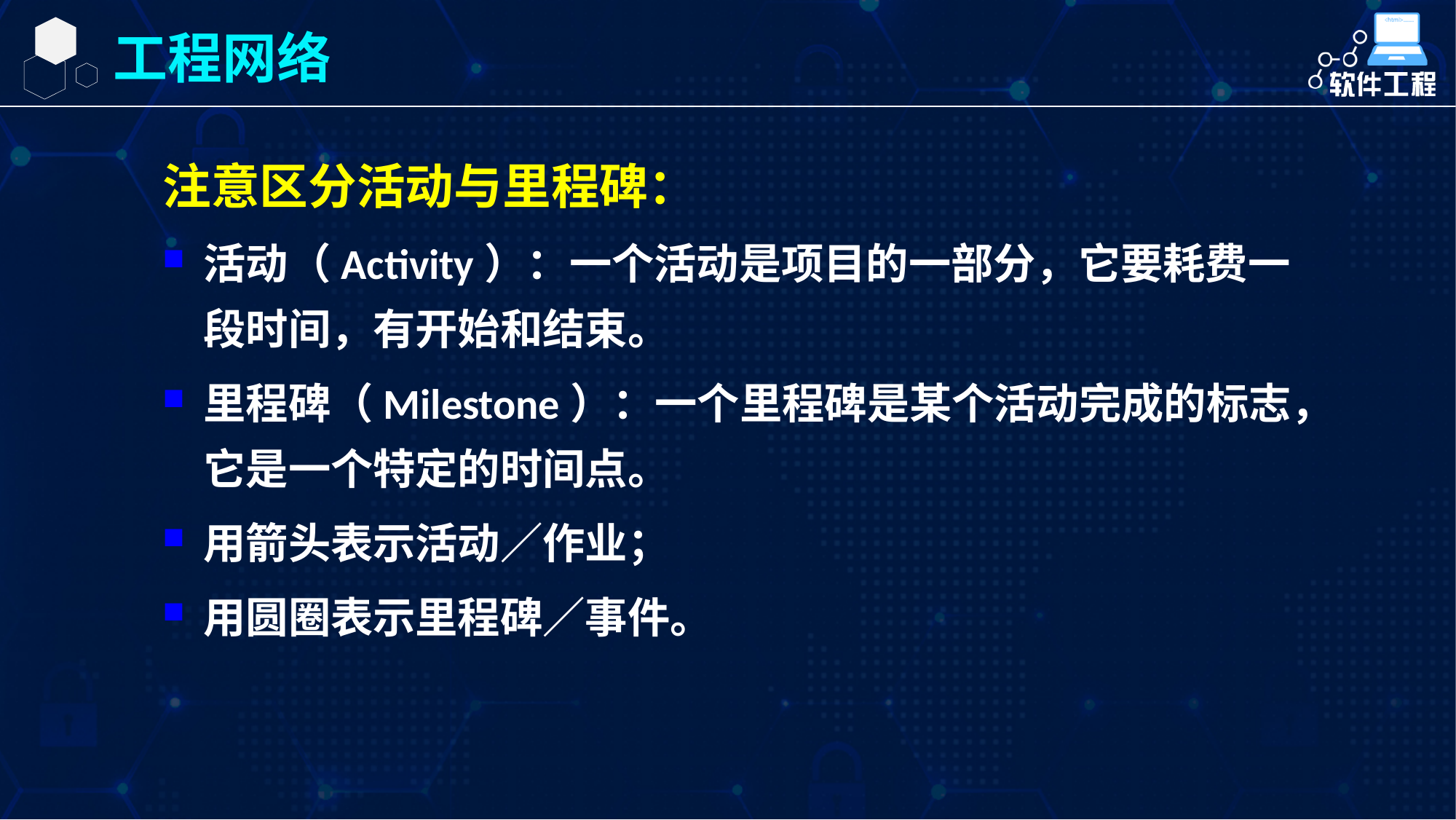

工程网络
注意区分活动与里程碑：
活动（Activity）：一个活动是项目的一部分，它要耗费一段时间，有开始和结束。
里程碑（Milestone）：一个里程碑是某个活动完成的标志，它是一个特定的时间点。
用箭头表示活动／作业；
用圆圈表示里程碑／事件。